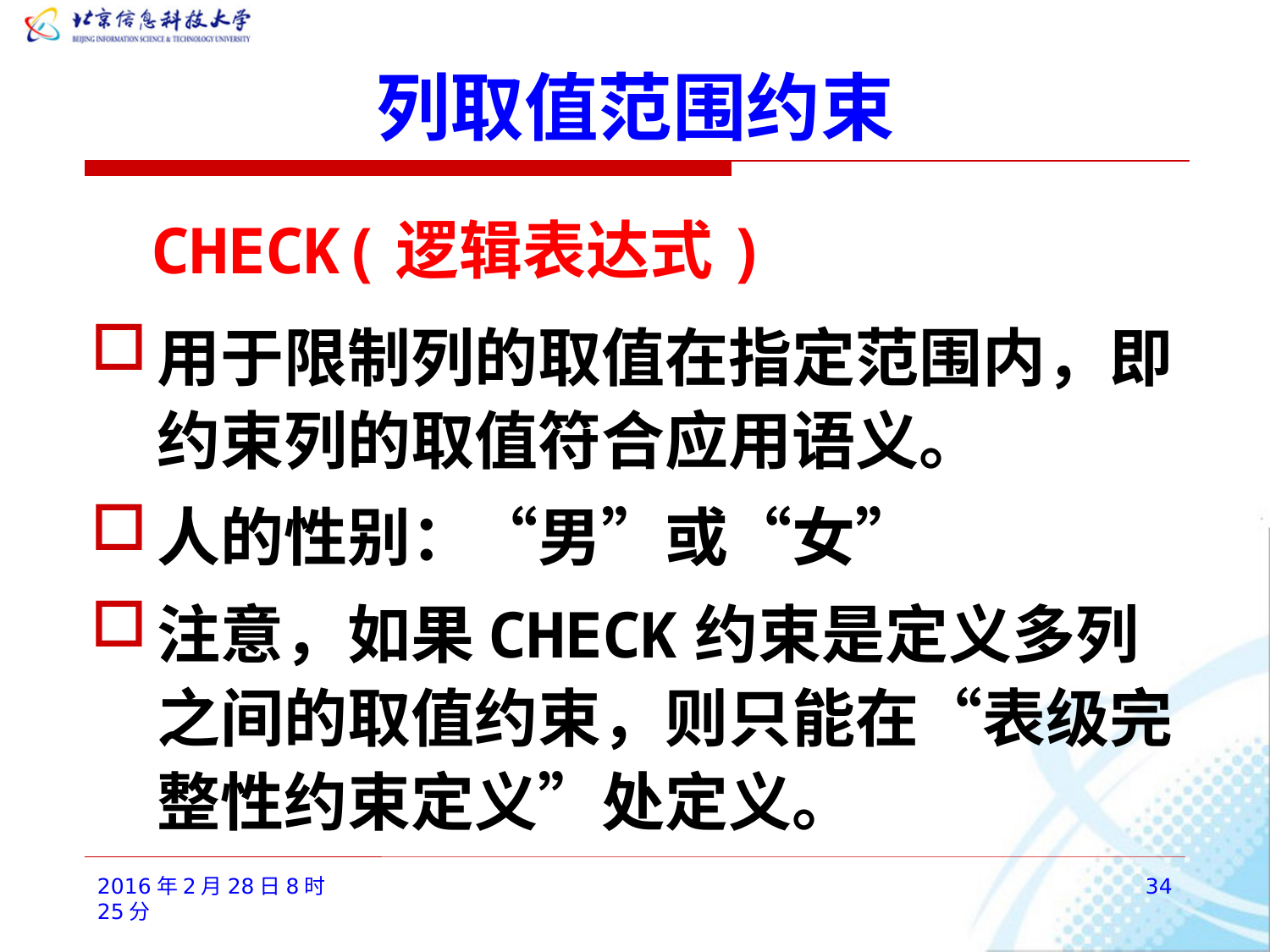

# 列取值范围约束
CHECK(逻辑表达式)
用于限制列的取值在指定范围内，即约束列的取值符合应用语义。
人的性别：“男”或“女”
注意，如果CHECK约束是定义多列之间的取值约束，则只能在“表级完整性约束定义”处定义。
2016年2月28日8时25分
34